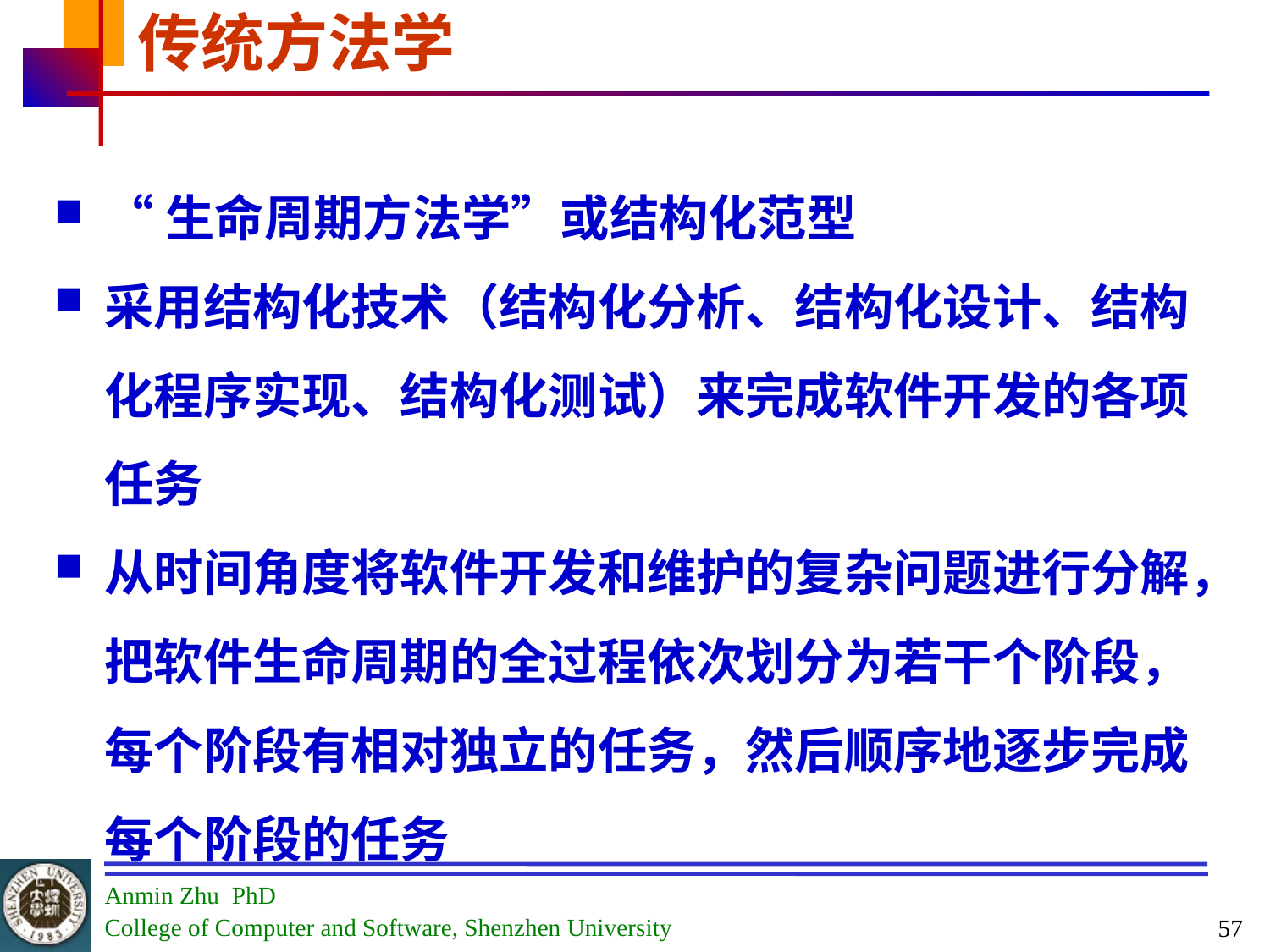

# 传统方法学
“生命周期方法学”或结构化范型
采用结构化技术（结构化分析、结构化设计、结构化程序实现、结构化测试）来完成软件开发的各项任务
从时间角度将软件开发和维护的复杂问题进行分解，把软件生命周期的全过程依次划分为若干个阶段，每个阶段有相对独立的任务，然后顺序地逐步完成每个阶段的任务